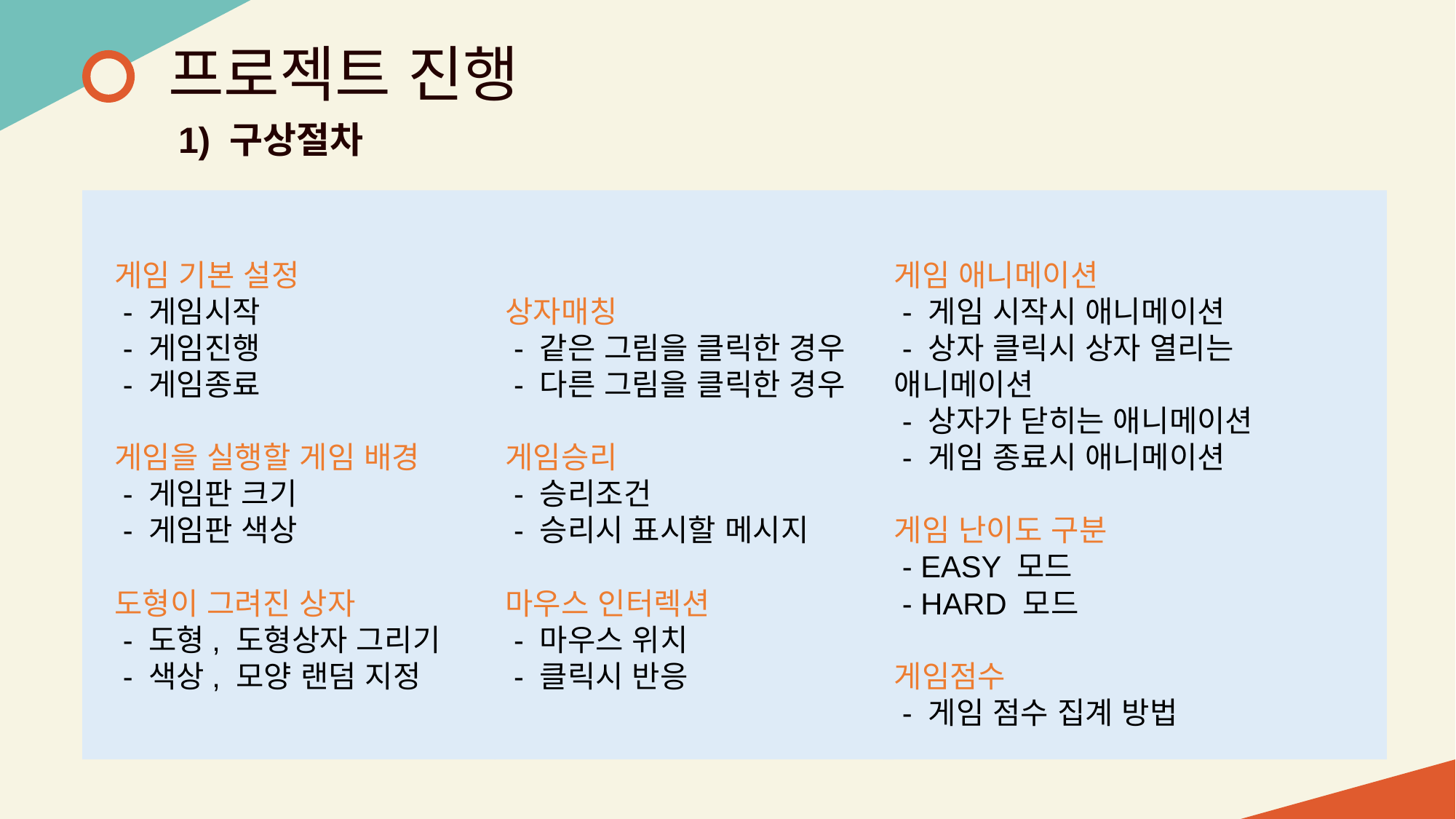

프로젝트 진행

1) 구상절차
게임 기본 설정
 - 게임시작
 - 게임진행
 - 게임종료

게임을 실행할 게임 배경
 - 게임판 크기
 - 게임판 색상

도형이 그려진 상자
 - 도형, 도형상자 그리기
 - 색상, 모양 랜덤 지정

상자매칭
 - 같은 그림을 클릭한 경우
 - 다른 그림을 클릭한 경우

게임승리
 - 승리조건
 - 승리시 표시할 메시지

마우스 인터렉션
 - 마우스 위치
 - 클릭시 반응

게임 애니메이션
 - 게임 시작시 애니메이션
 - 상자 클릭시 상자 열리는 애니메이션
 - 상자가 닫히는 애니메이션
 - 게임 종료시 애니메이션

게임 난이도 구분
 - EASY 모드
 - HARD 모드

게임점수
 - 게임 점수 집계 방법